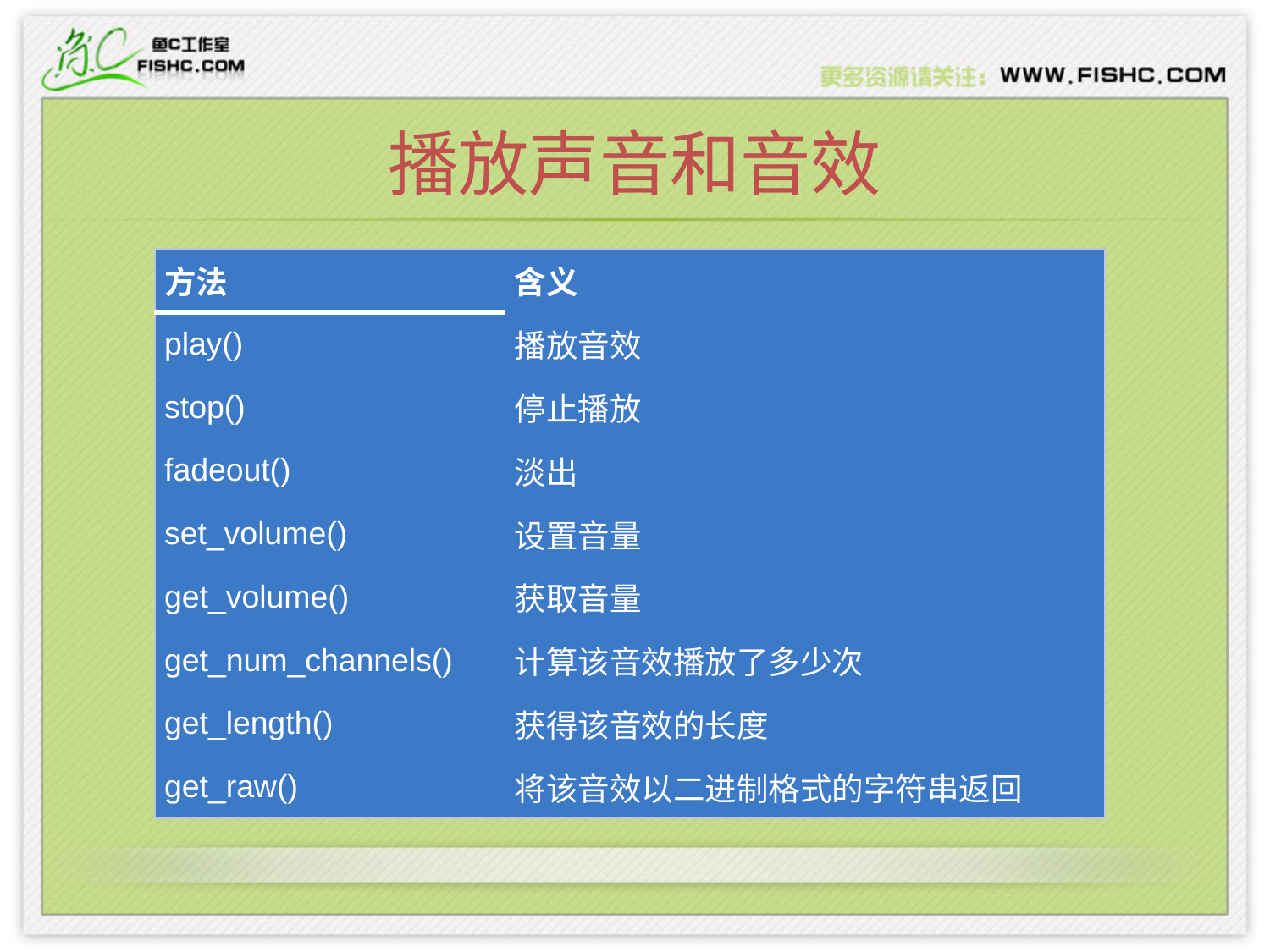

# 播放声音和音效
| 方法 | 含义 |
| --- | --- |
| play() | 播放音效 |
| stop() | 停止播放 |
| fadeout() | 淡出 |
| set\_volume() | 设置音量 |
| get\_volume() | 获取音量 |
| get\_num\_channels() | 计算该音效播放了多少次 |
| get\_length() | 获得该音效的长度 |
| get\_raw() | 将该音效以二进制格式的字符串返回 |